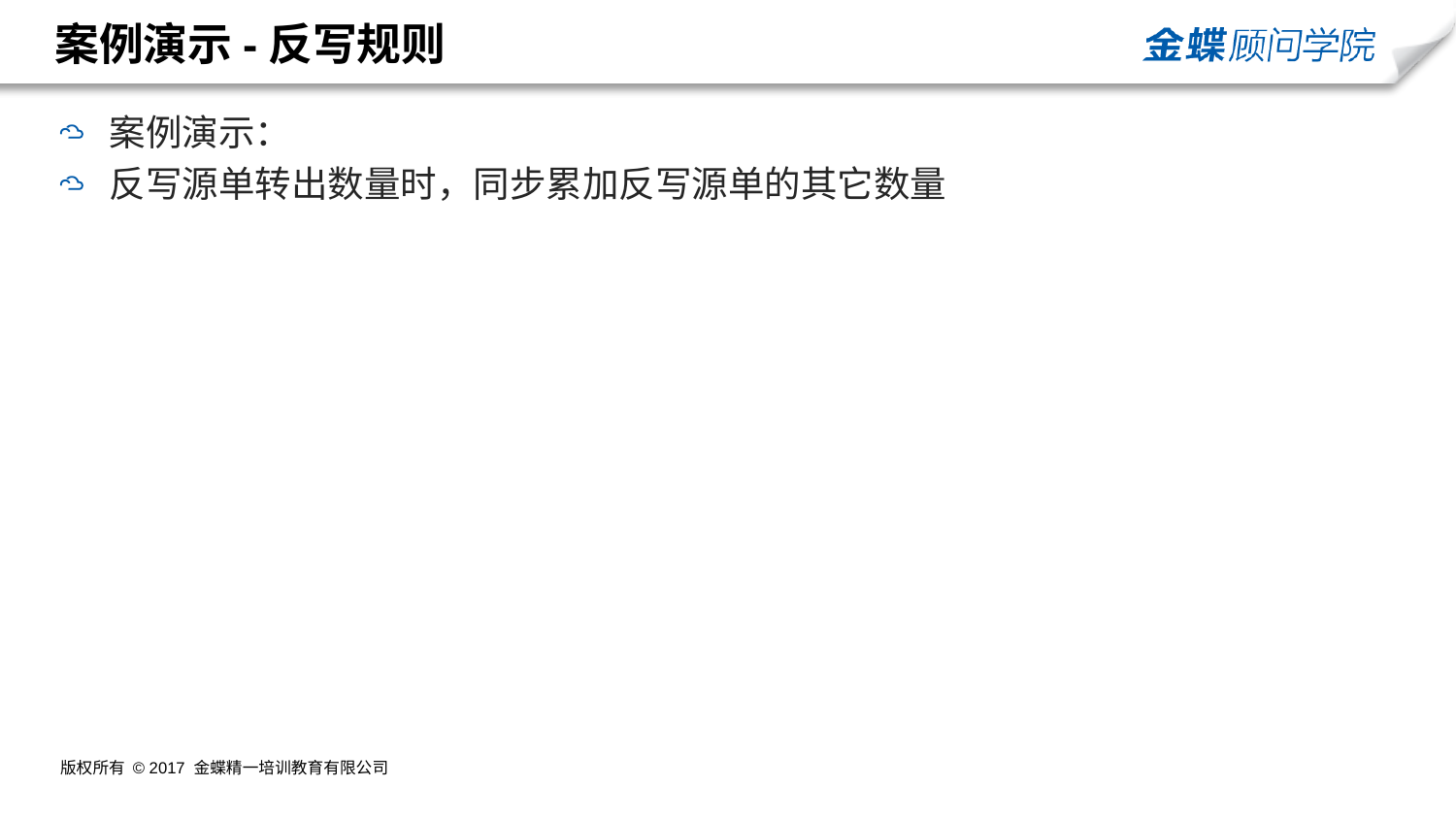

# 案例演示-反写规则
案例演示：
反写源单转出数量时，同步累加反写源单的其它数量